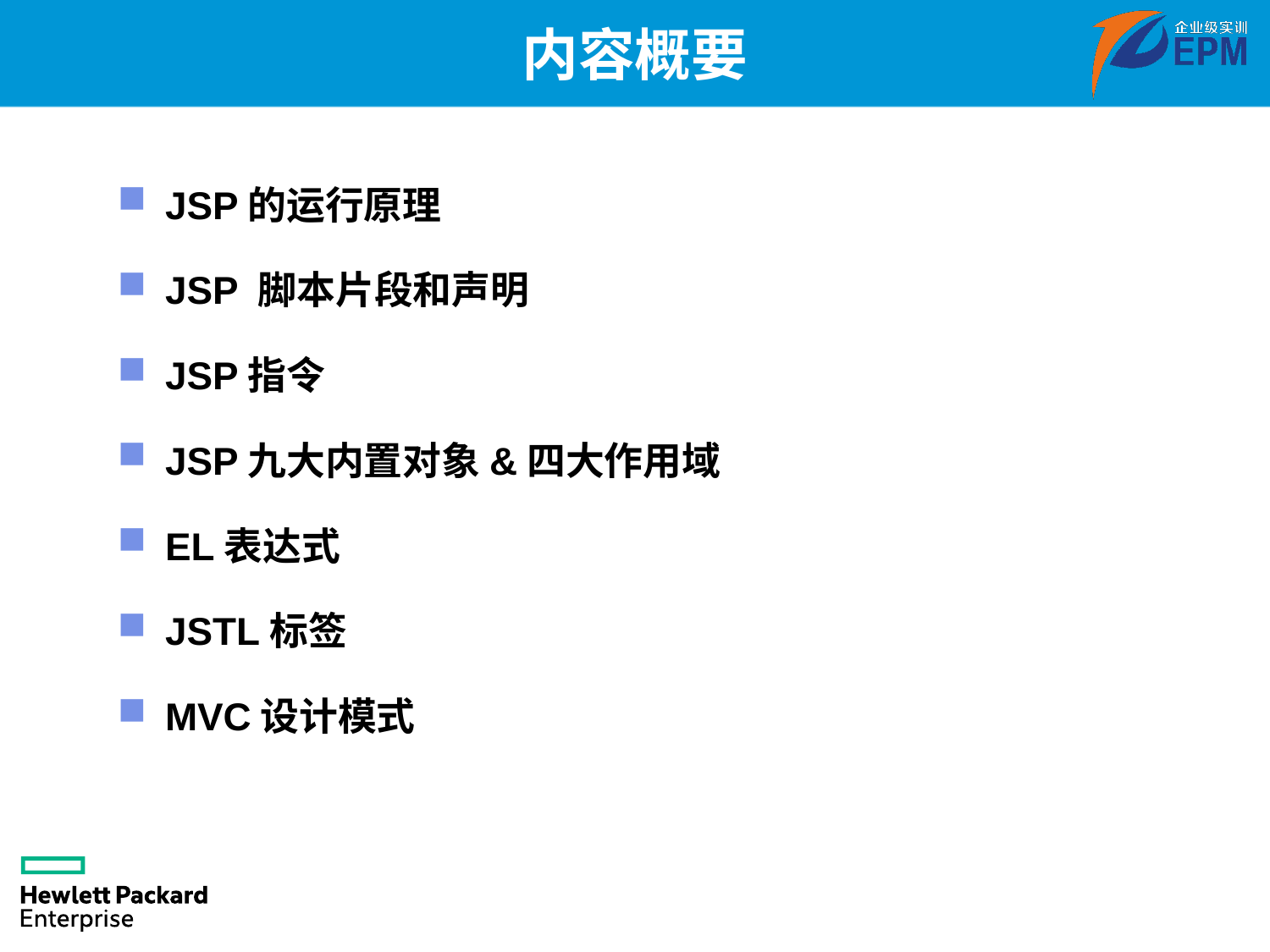

# 内容概要
JSP的运行原理
JSP 脚本片段和声明
JSP指令
JSP九大内置对象&四大作用域
EL表达式
JSTL标签
MVC设计模式